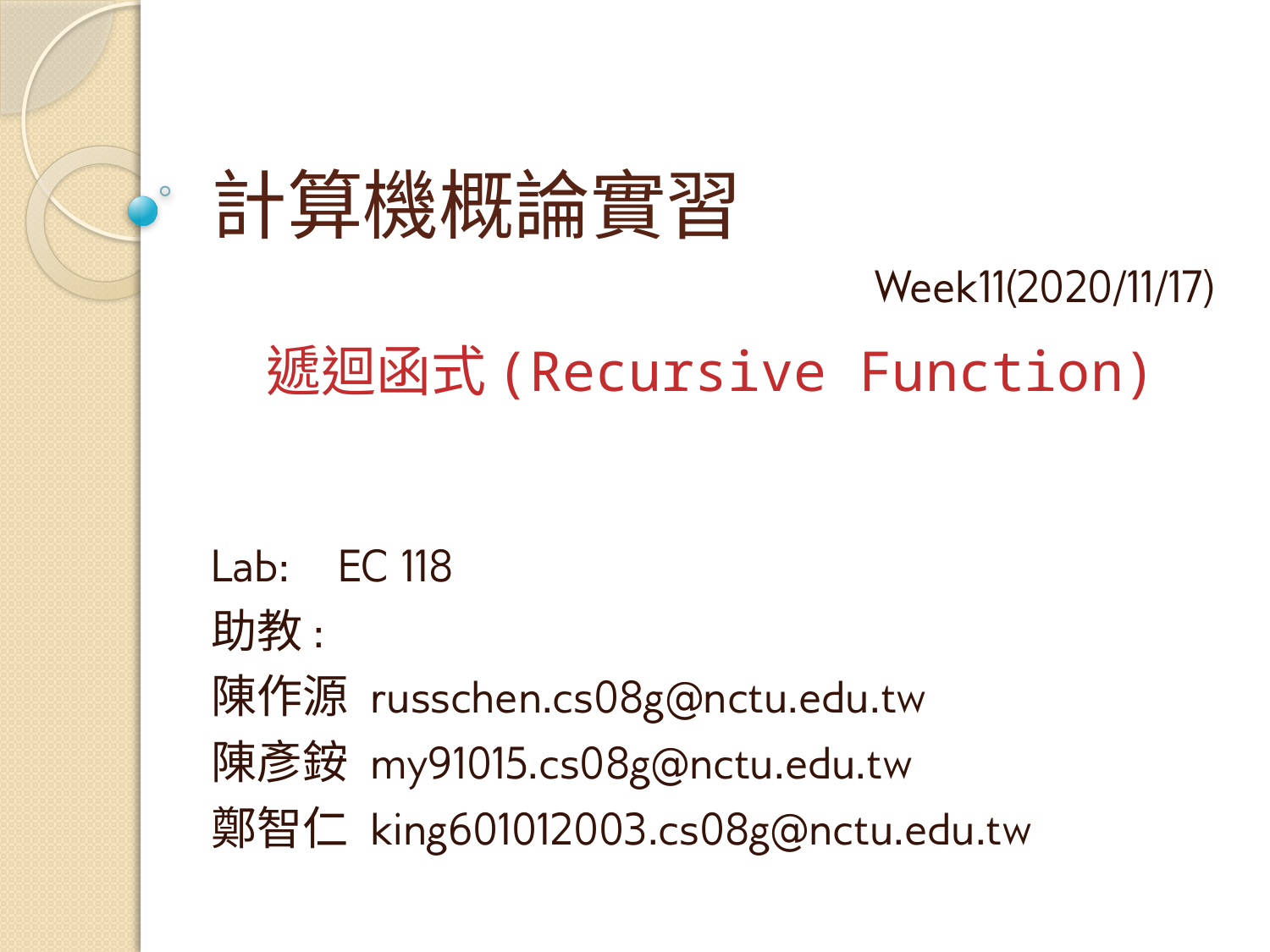

# 計算機概論實習
Week11(2020/11/17)
遞迴函式(Recursive Function)
Lab: 	EC 118
助教:
陳作源 russchen.cs08g@nctu.edu.tw
陳彥銨 my91015.cs08g@nctu.edu.tw
鄭智仁 king601012003.cs08g@nctu.edu.tw